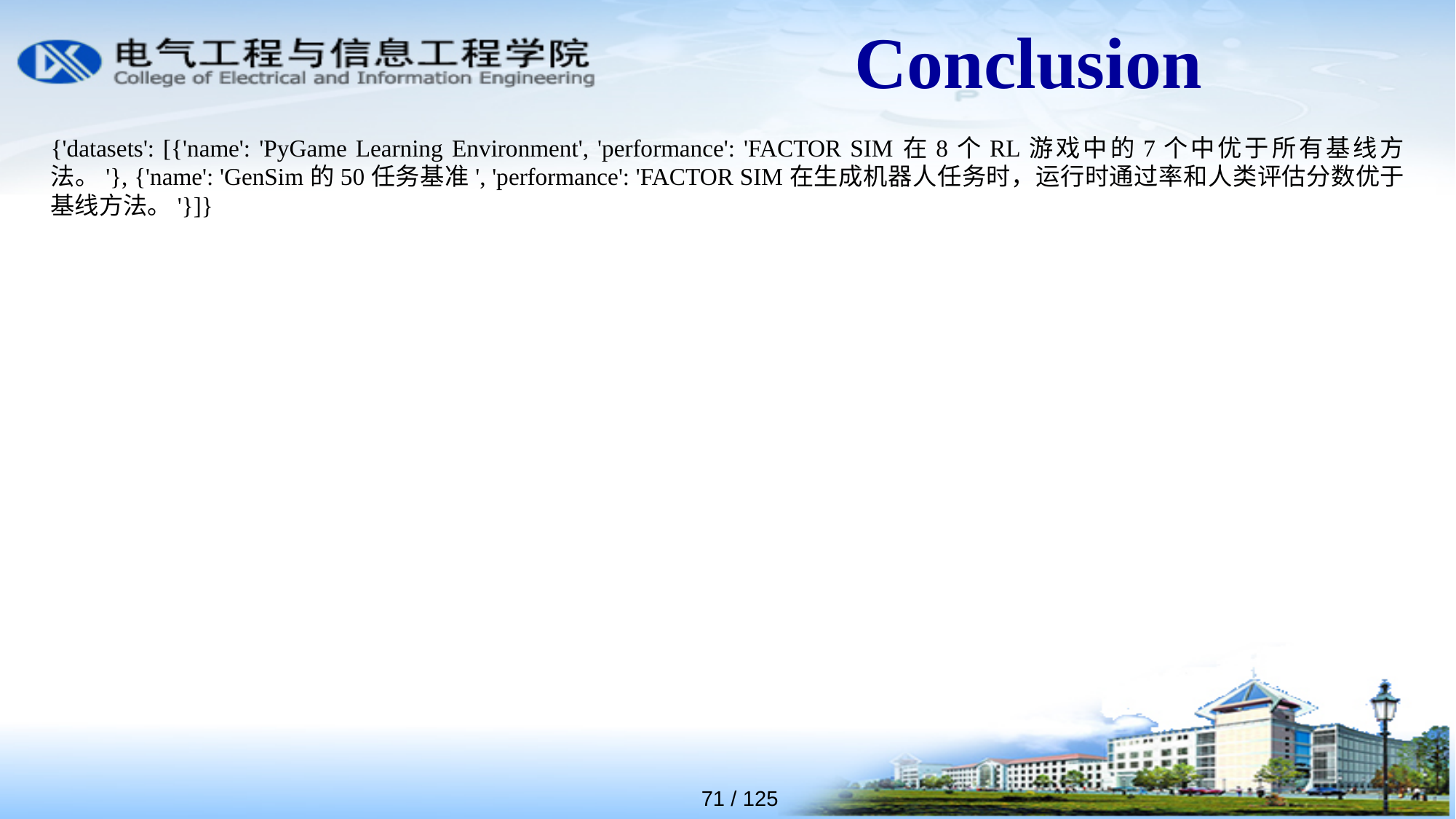

Conclusion
{'datasets': [{'name': 'PyGame Learning Environment', 'performance': 'FACTOR SIM在8个RL游戏中的7个中优于所有基线方法。'}, {'name': 'GenSim的50任务基准', 'performance': 'FACTOR SIM在生成机器人任务时，运行时通过率和人类评估分数优于基线方法。'}]}
71 / 125